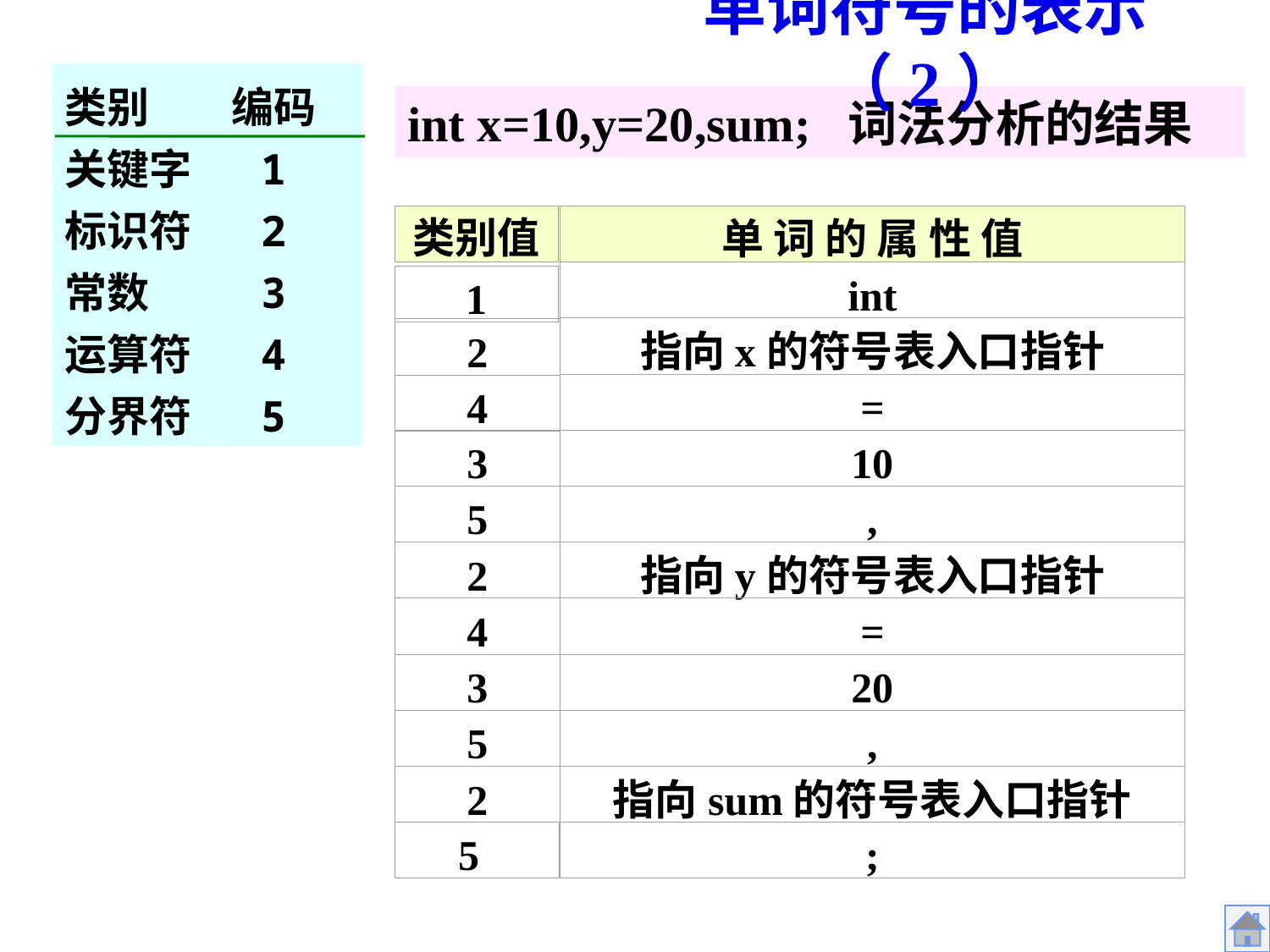

单词符号的表示（2）
类别
关键字
标识符
常数
运算符
分界符
编码
1
2
3
4
5
int x=10,y=20,sum;  词法分析的结果

类别值
单 词 的 属 性 值

int

1

指向x的符号表入口指针

2

=

4

3

10

5

,

2

指向y的符号表入口指针

4

=

3

20

5

,

2

指向sum的符号表入口指针
5

;
2020/9/23
8